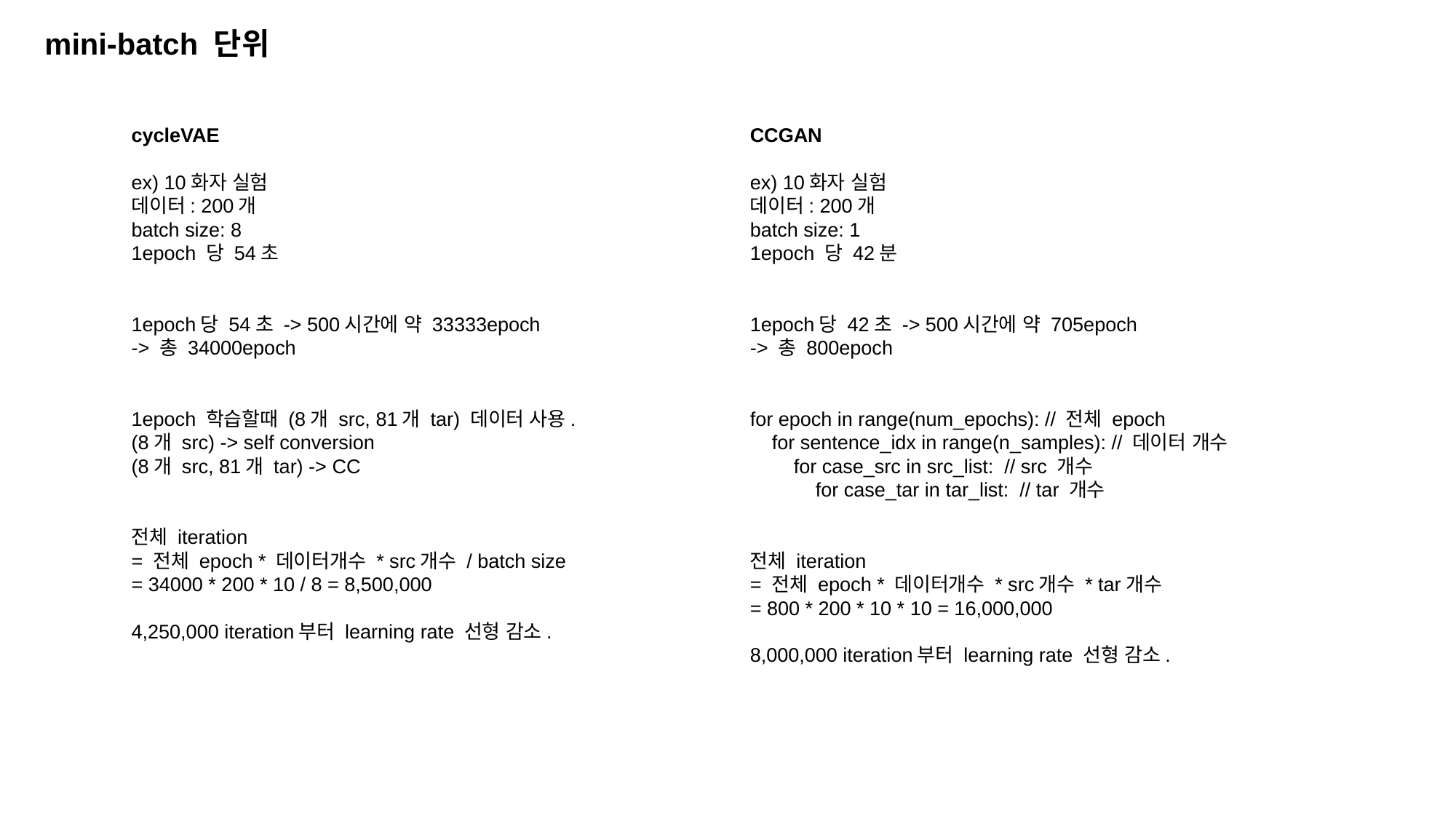

mini-batch 단위
cycleVAE

ex) 10화자 실험
데이터: 200개
batch size: 8
1epoch 당 54초

1epoch당 54초 -> 500시간에 약 33333epoch
-> 총 34000epoch

1epoch 학습할때 (8개 src, 81개 tar) 데이터 사용.
(8개 src) -> self conversion
(8개 src, 81개 tar) -> CC

전체 iteration
= 전체 epoch * 데이터개수 * src개수 / batch size
= 34000 * 200 * 10 / 8 = 8,500,000

4,250,000 iteration부터 learning rate 선형 감소.
CCGAN

ex) 10화자 실험
데이터: 200개
batch size: 1
1epoch 당 42분

1epoch당 42초 -> 500시간에 약 705epoch
-> 총 800epoch

for epoch in range(num_epochs): // 전체 epoch
    for sentence_idx in range(n_samples): // 데이터 개수
        for case_src in src_list:  // src 개수
            for case_tar in tar_list:  // tar 개수

전체 iteration
= 전체 epoch * 데이터개수 * src개수 * tar개수
= 800 * 200 * 10 * 10 = 16,000,000

8,000,000 iteration부터 learning rate 선형 감소.